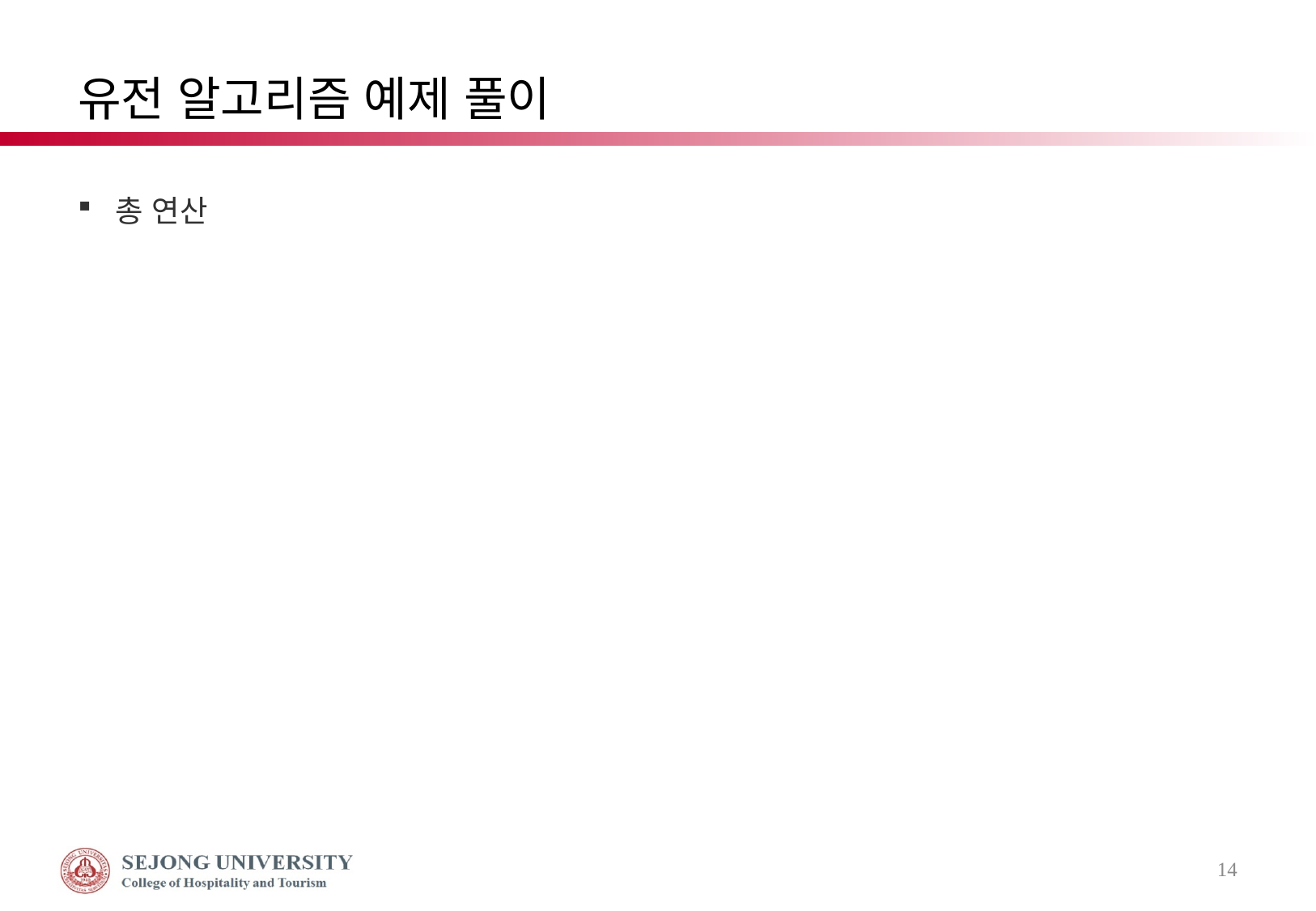

# 유전 알고리즘 예제 풀이

총 연산
14